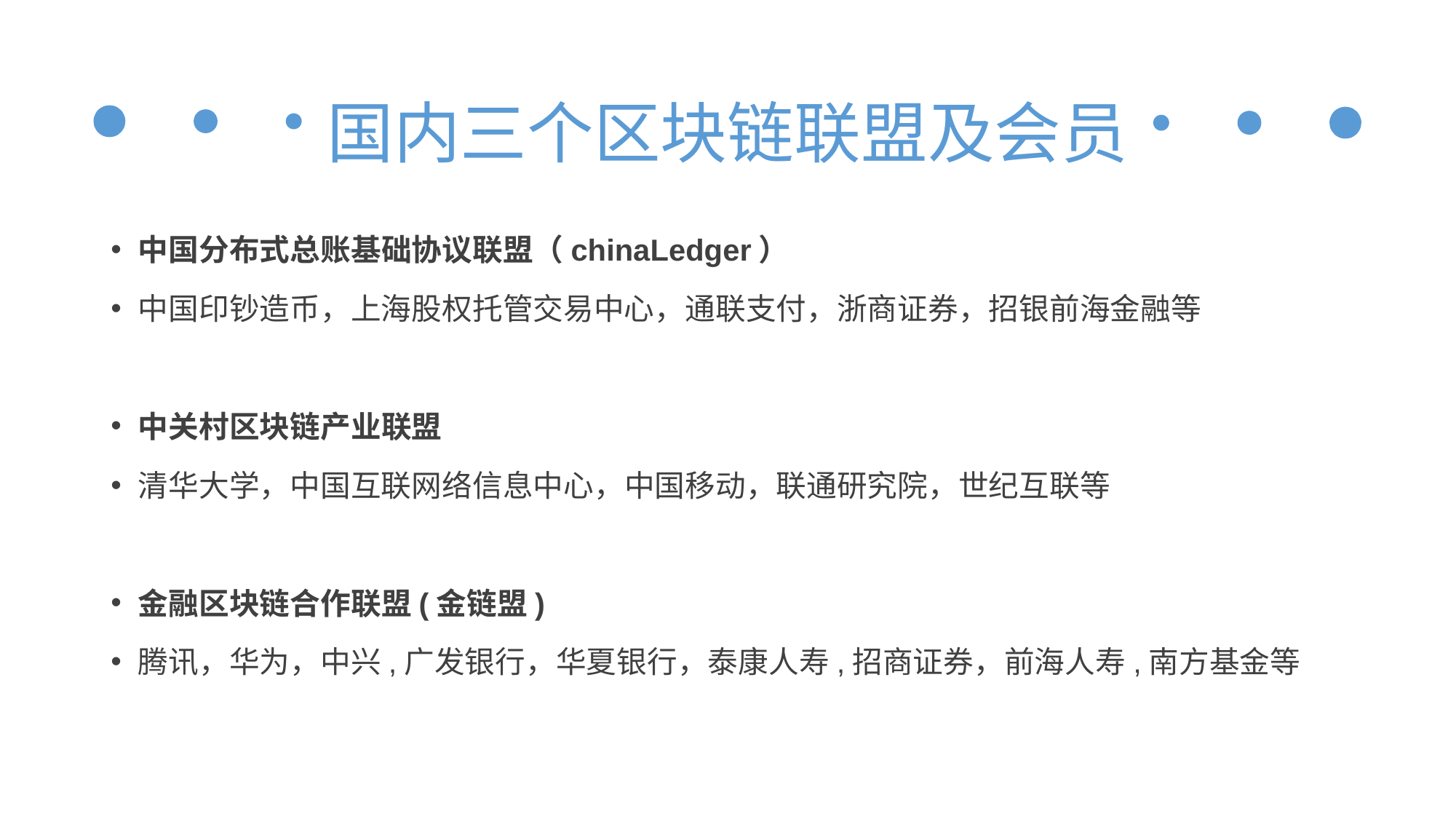

# 国内三个区块链联盟及会员
中国分布式总账基础协议联盟（chinaLedger）
中国印钞造币，上海股权托管交易中心，通联支付，浙商证券，招银前海金融等

中关村区块链产业联盟
清华大学，中国互联网络信息中心，中国移动，联通研究院，世纪互联等

金融区块链合作联盟(金链盟)
腾讯，华为，中兴,广发银行，华夏银行，泰康人寿,招商证券，前海人寿,南方基金等